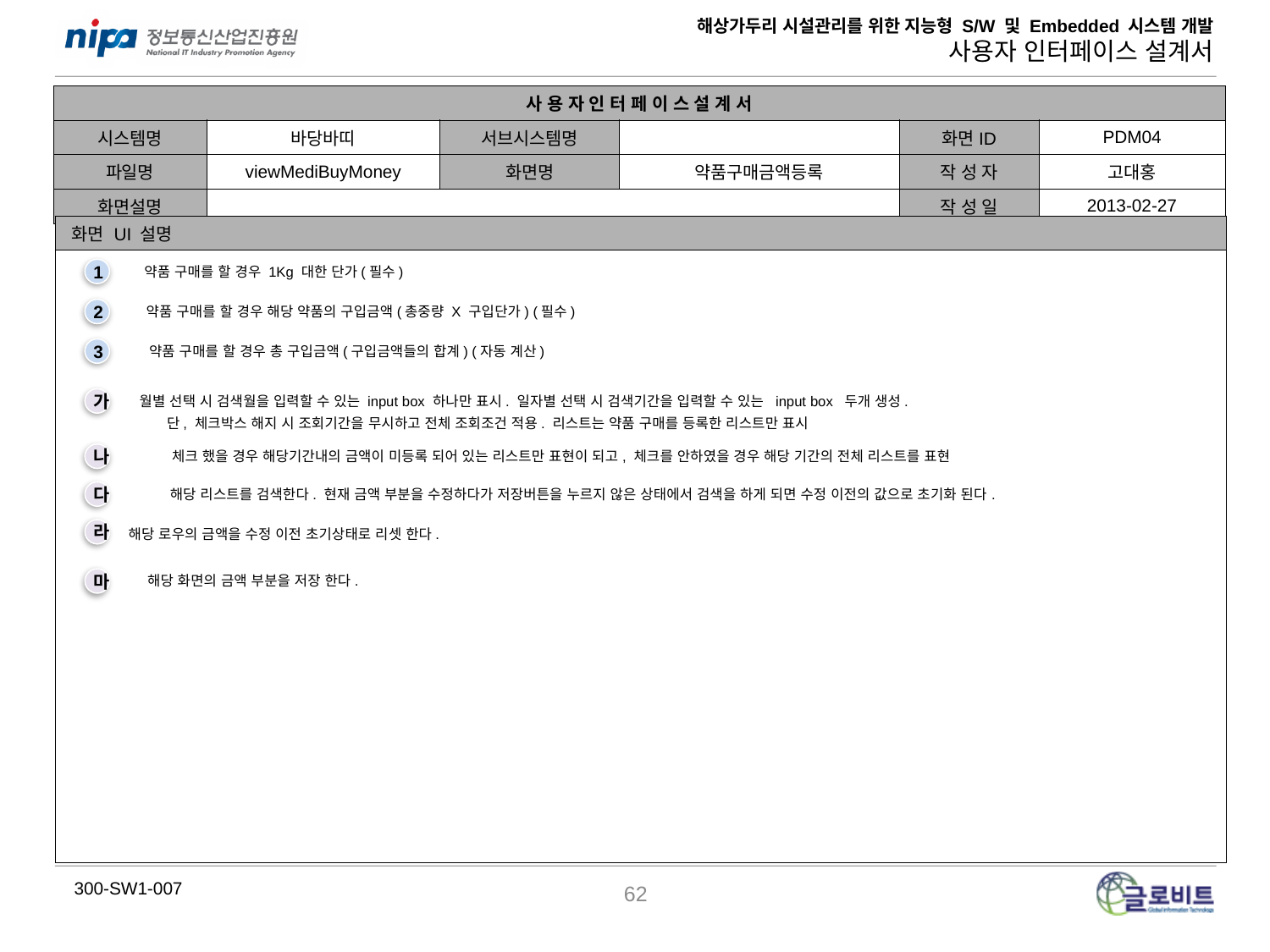

| 사 용 자 인 터 페 이 스 설 계 서 |  |  |  |  |  |
| --- | --- | --- | --- | --- | --- |
| 시스템명 | 바당바띠 | 서브시스템명 |  | 화면ID | PDM04 |
| 파일명 | viewMediBuyMoney | 화면명 | 약품구매금액등록 | 작 성 자 | 고대홍 |
| 화면설명 |  |  |  | 작 성 일 | 2013-02-27 |
| 화면 UI 설명 |
| --- |
|  |
약품 구매를 할 경우 1Kg 대한 단가(필수)
1
약품 구매를 할 경우 해당 약품의 구입금액(총중량 X 구입단가) (필수)
2
약품 구매를 할 경우 총 구입금액(구입금액들의 합계) (자동 계산)
3
월별 선택 시 검색월을 입력할 수 있는 input box 하나만 표시. 일자별 선택 시 검색기간을 입력할 수 있는  input box  두개 생성.
      단, 체크박스 해지 시 조회기간을 무시하고 전체 조회조건 적용. 리스트는 약품 구매를 등록한 리스트만 표시
가
체크 했을 경우 해당기간내의 금액이 미등록 되어 있는 리스트만 표현이 되고, 체크를 안하였을 경우 해당 기간의 전체 리스트를 표현
나
해당 리스트를 검색한다. 현재 금액 부분을 수정하다가 저장버튼을 누르지 않은 상태에서 검색을 하게 되면 수정 이전의 값으로 초기화 된다.
다
라
해당 로우의 금액을 수정 이전 초기상태로 리셋 한다.
해당 화면의 금액 부분을 저장 한다.
마